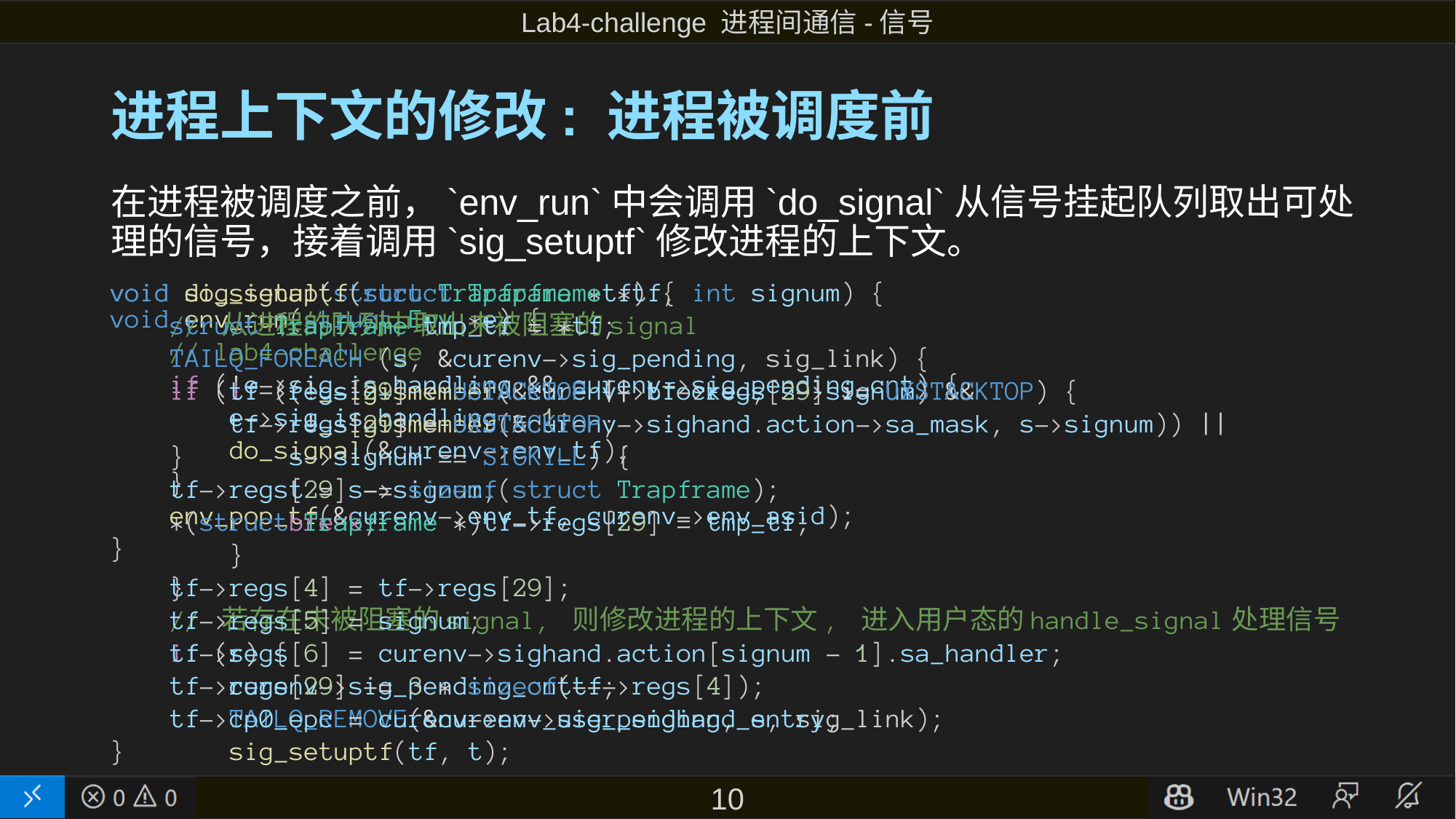

# 进程上下文的修改: 进程被调度前
在进程被调度之前，`env_run`中会调用`do_signal`从信号挂起队列取出可处理的信号，接着调用`sig_setuptf`修改进程的上下文。
void sig_setuptf(struct Trapframe *tf, int signum) {
    struct Trapframe tmp_tf = *tf;
    if (tf->regs[29] < USTACKTOP || tf->regs[29] >= UXSTACKTOP) {
        tf->regs[29] = UXSTACKTOP;
    }
    tf->regs[29] -= sizeof(struct Trapframe);
    *(struct Trapframe *)tf->regs[29] = tmp_tf;
    tf->regs[4] = tf->regs[29];
    tf->regs[5] = signum;
    tf->regs[6] = curenv->sighand.action[signum - 1].sa_handler;
    tf->regs[29] -= 3 * sizeof(tf->regs[4]);
    tf->cp0_epc = curenv->env_user_sighand_entry;
}
void do_signal(struct Trapframe *tf) {
    // 从进程的队列中取出未被阻塞的signal
    TAILQ_FOREACH (s, &curenv->sig_pending, sig_link) {
        if ((!_sigismember(&curenv->blocked, s->signum) &&
             !_sigismember(&curenv->sighand.action->sa_mask, s->signum)) ||
            s->signum == SIGKILL) {
            t = s->signum;
            break;
        }
    }
    // 若存在未被阻塞的signal, 则修改进程的上下文, 进入用户态的handle_signal处理信号
    if (s) {
        curenv->sig_pending_cnt--;
        TAILQ_REMOVE(&curenv->sig_pending, s, sig_link);
        sig_setuptf(tf, t);
void env_run(struct Env *e) {
    // lab4-challenge
    if (!e->sig_is_handling && curenv->sig_pending_cnt) {
        e->sig_is_handling = 1;
        do_signal(&curenv->env_tf);
    }
    env_pop_tf(&curenv->env_tf, curenv->env_asid);
}
10